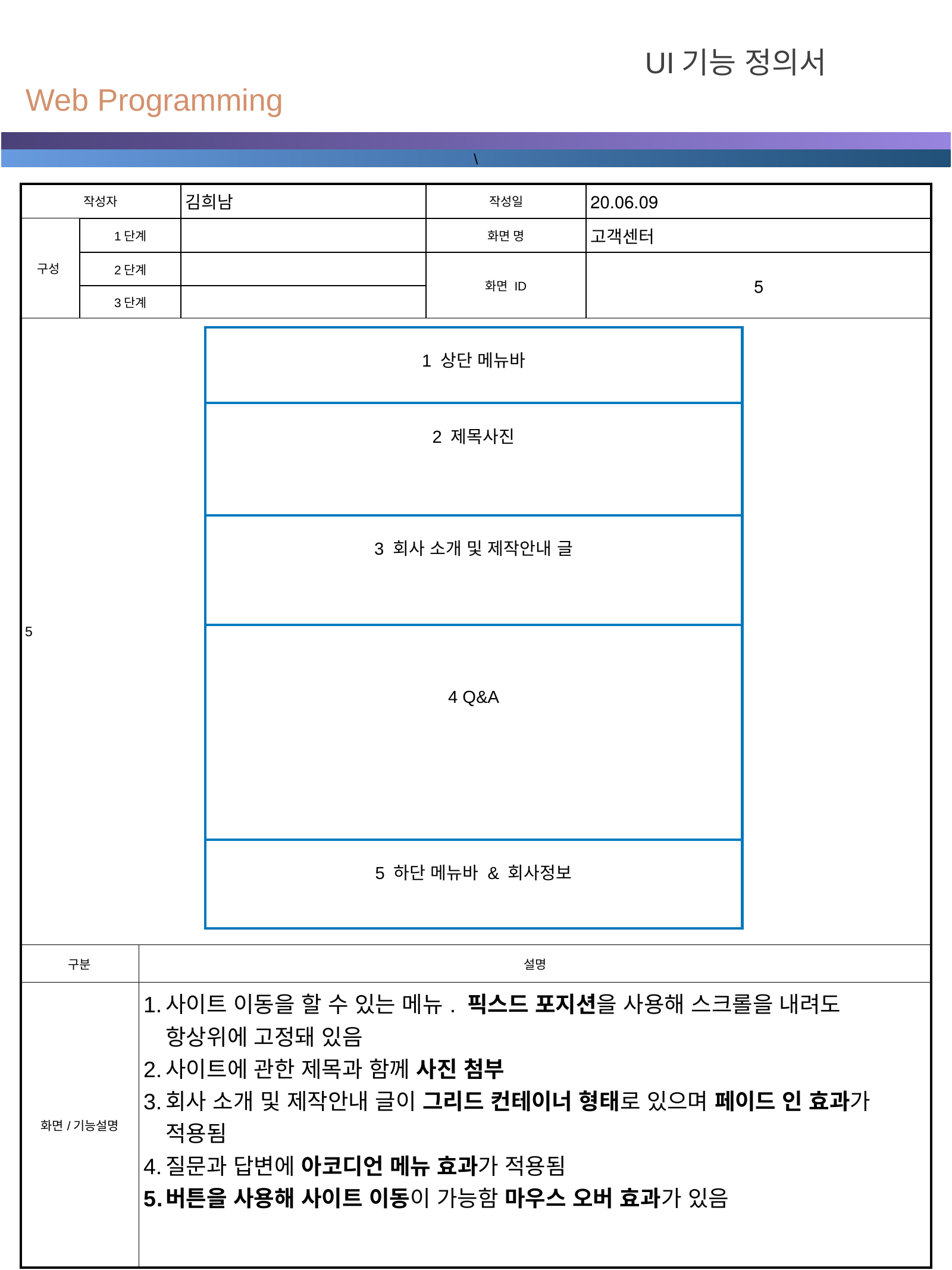

UI기능 정의서
Web Programming

\
| 작성자 |  |  | 김희남 | 작성일 | 20.06.09 |
| --- | --- | --- | --- | --- | --- |
| 구성 | 1단계 |  |  | 화면 명 | 고객센터 |
|  | 2단계 |  |  | 화면 ID | 5 |
|  | 3단계 |  |  |  |  |
| 5 |  |  |  |  |  |
| 구분 |  | 설명 |  |  |  |
| 화면/기능설명 |  | 사이트 이동을 할 수 있는 메뉴. 픽스드 포지션을 사용해 스크롤을 내려도 항상위에 고정돼 있음 사이트에 관한 제목과 함께 사진 첨부 회사 소개 및 제작안내 글이 그리드 컨테이너 형태로 있으며 페이드 인 효과가 적용됨 질문과 답변에 아코디언 메뉴 효과가 적용됨 버튼을 사용해 사이트 이동이 가능함 마우스 오버 효과가 있음 |  |  |  |

| 1 상단 메뉴바 |
| --- |
| 2 제목사진 |
| 3 회사 소개 및 제작안내 글 |
| 4 Q&A |
| 5 하단 메뉴바 & 회사정보 |